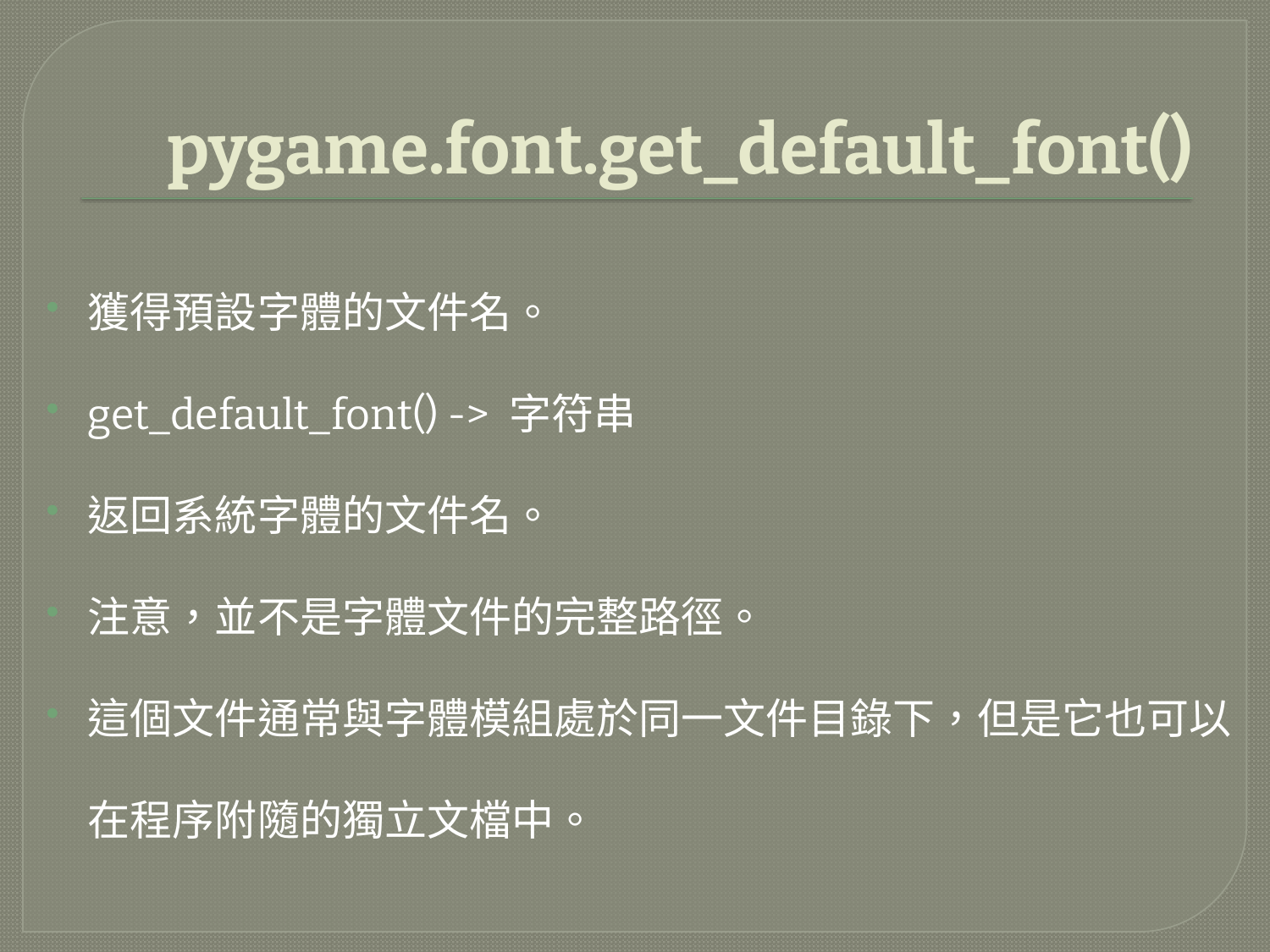

# pygame.font.get_default_font()
獲得預設字體的文件名。
get_default_font() -> 字符串
返回系統字體的文件名。
注意，並不是字體文件的完整路徑。
這個文件通常與字體模組處於同一文件目錄下，但是它也可以在程序附隨的獨立文檔中。